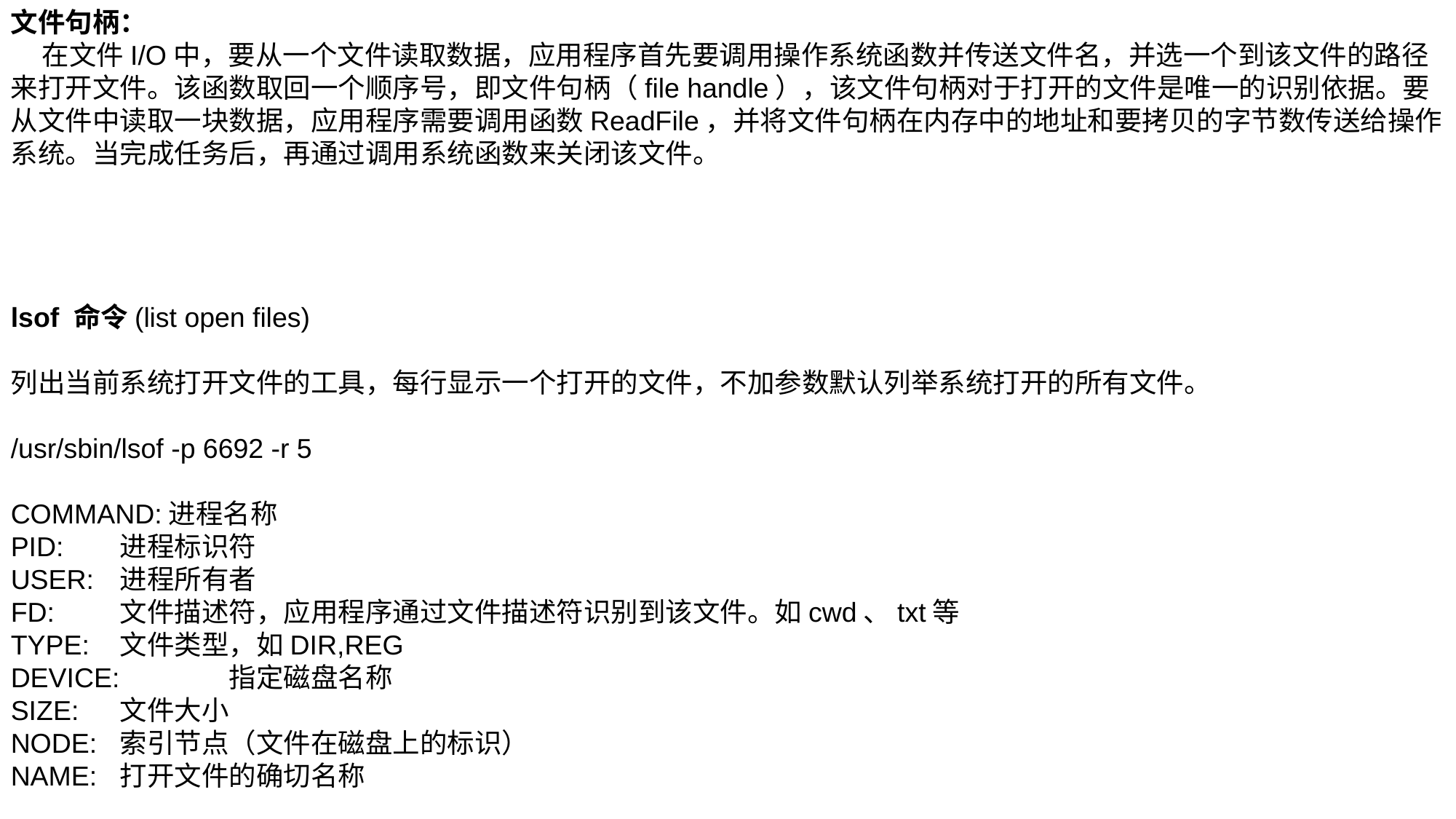

文件句柄：
    在文件I/O中，要从一个文件读取数据，应用程序首先要调用操作系统函数并传送文件名，并选一个到该文件的路径来打开文件。该函数取回一个顺序号，即文件句柄（file handle），该文件句柄对于打开的文件是唯一的识别依据。要从文件中读取一块数据，应用程序需要调用函数ReadFile，并将文件句柄在内存中的地址和要拷贝的字节数传送给操作系统。当完成任务后，再通过调用系统函数来关闭该文件。

lsof 命令(list open files)

列出当前系统打开文件的工具，每行显示一个打开的文件，不加参数默认列举系统打开的所有文件。

/usr/sbin/lsof -p 6692 -r 5

COMMAND:进程名称
PID:	进程标识符
USER:	进程所有者
FD:	文件描述符，应用程序通过文件描述符识别到该文件。如cwd、txt等
TYPE:	文件类型，如DIR,REG
DEVICE:	指定磁盘名称
SIZE:	文件大小
NODE:	索引节点（文件在磁盘上的标识）
NAME:	打开文件的确切名称